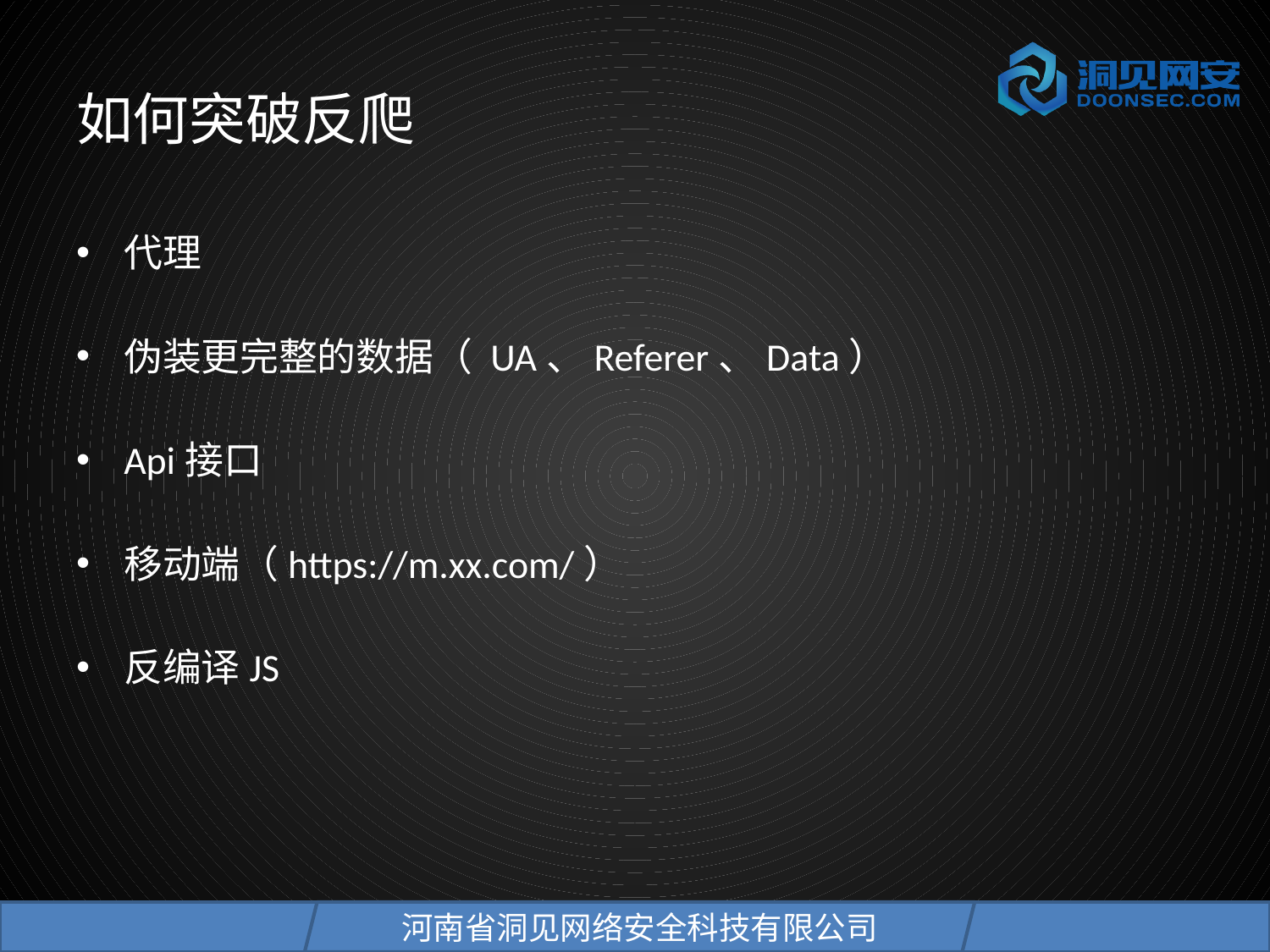

# 如何突破反爬
代理

伪装更完整的数据（ UA、Referer、Data）

Api接口

移动端（https://m.xx.com/）

反编译JS